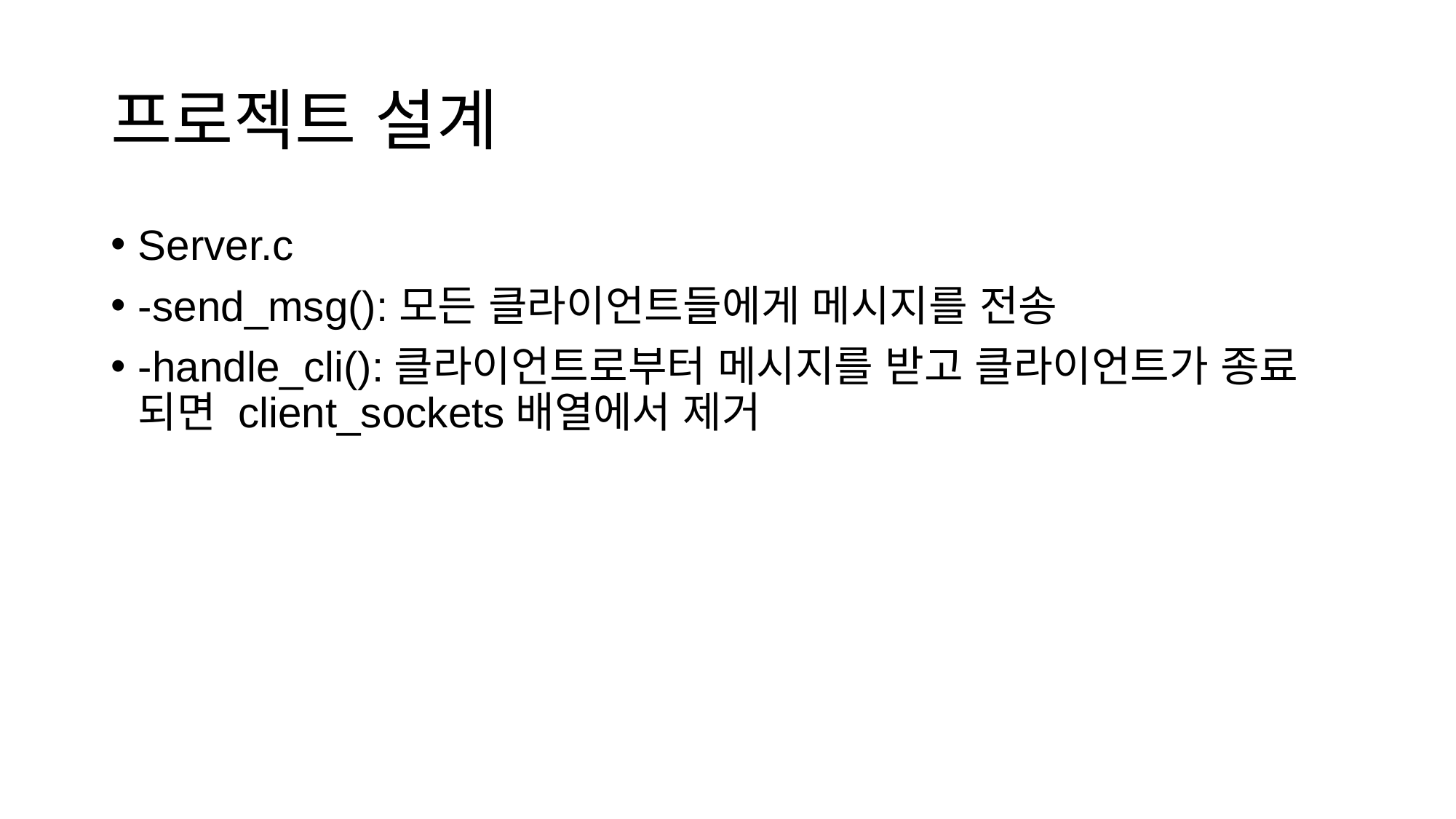

# 프로젝트 설계
Server.c
-send_msg():모든 클라이언트들에게 메시지를 전송
-handle_cli():클라이언트로부터 메시지를 받고 클라이언트가 종료 되면 client_sockets배열에서 제거